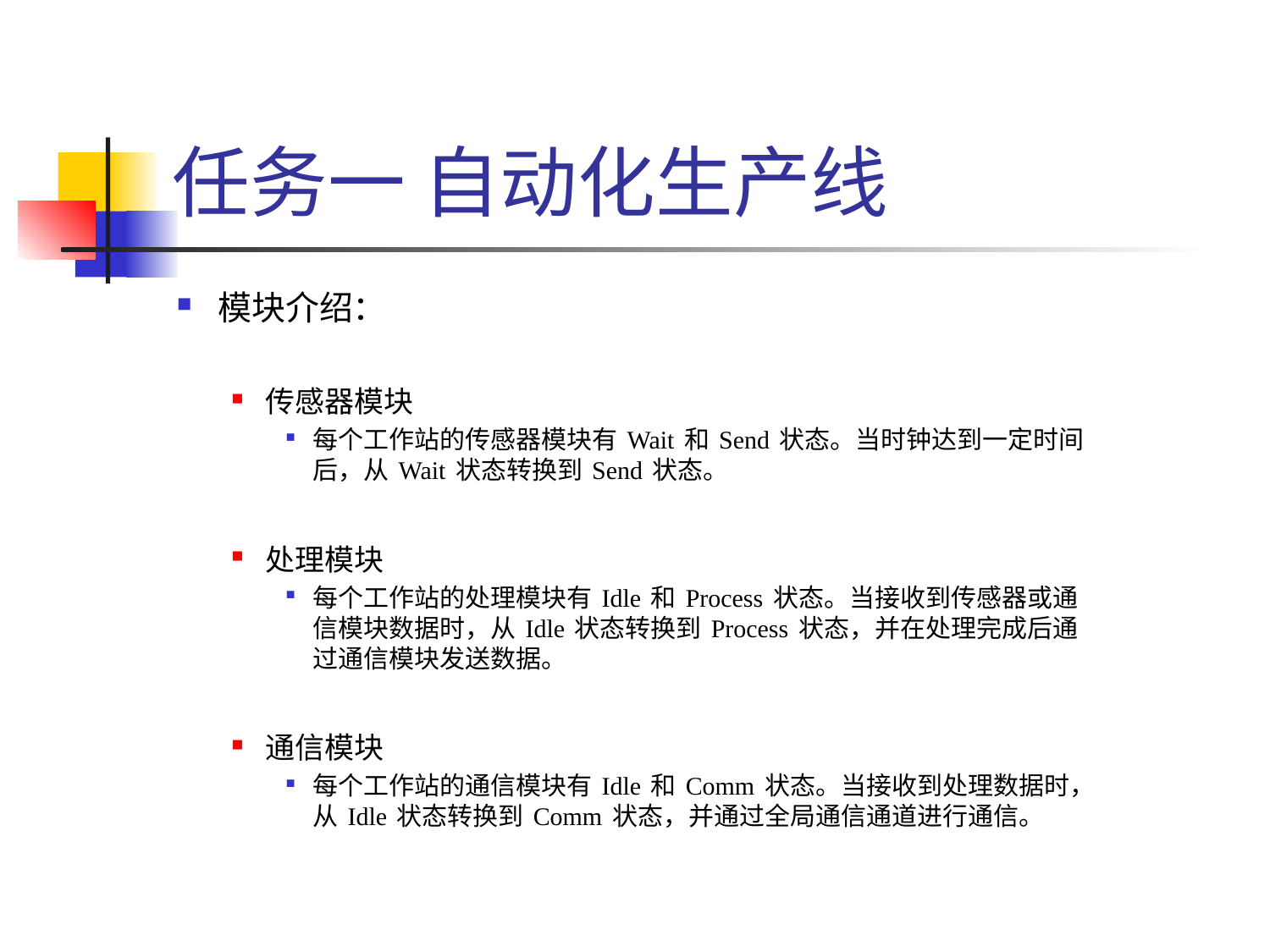

# 任务一 自动化生产线
模块介绍：

传感器模块
每个工作站的传感器模块有 Wait 和 Send 状态。当时钟达到一定时间后，从 Wait 状态转换到 Send 状态。

处理模块
每个工作站的处理模块有 Idle 和 Process 状态。当接收到传感器或通信模块数据时，从 Idle 状态转换到 Process 状态，并在处理完成后通过通信模块发送数据。

通信模块
每个工作站的通信模块有 Idle 和 Comm 状态。当接收到处理数据时，从 Idle 状态转换到 Comm 状态，并通过全局通信通道进行通信。